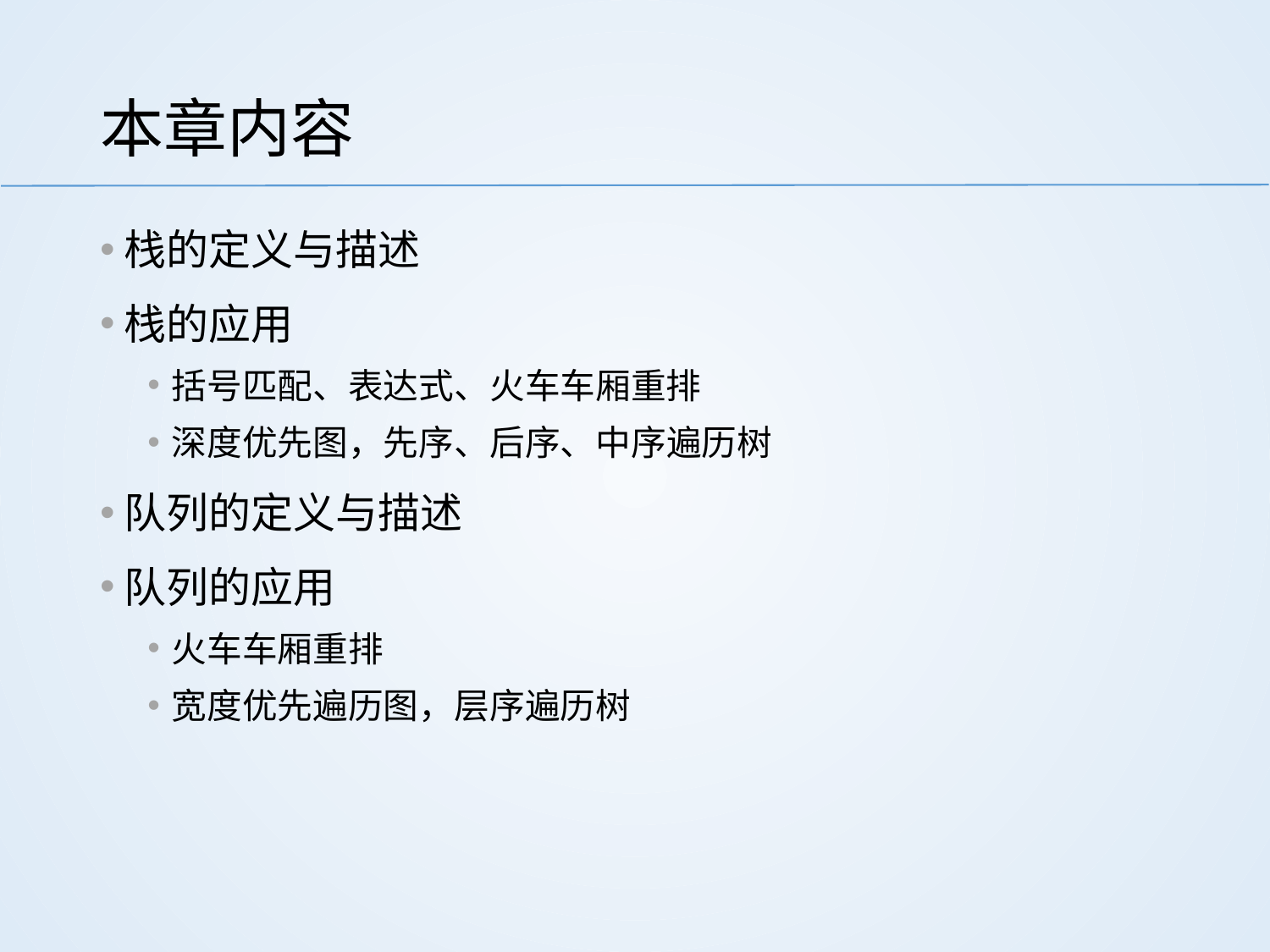

# 本章内容
栈的定义与描述
栈的应用
括号匹配、表达式、火车车厢重排
深度优先图，先序、后序、中序遍历树
队列的定义与描述
队列的应用
火车车厢重排
宽度优先遍历图，层序遍历树

43